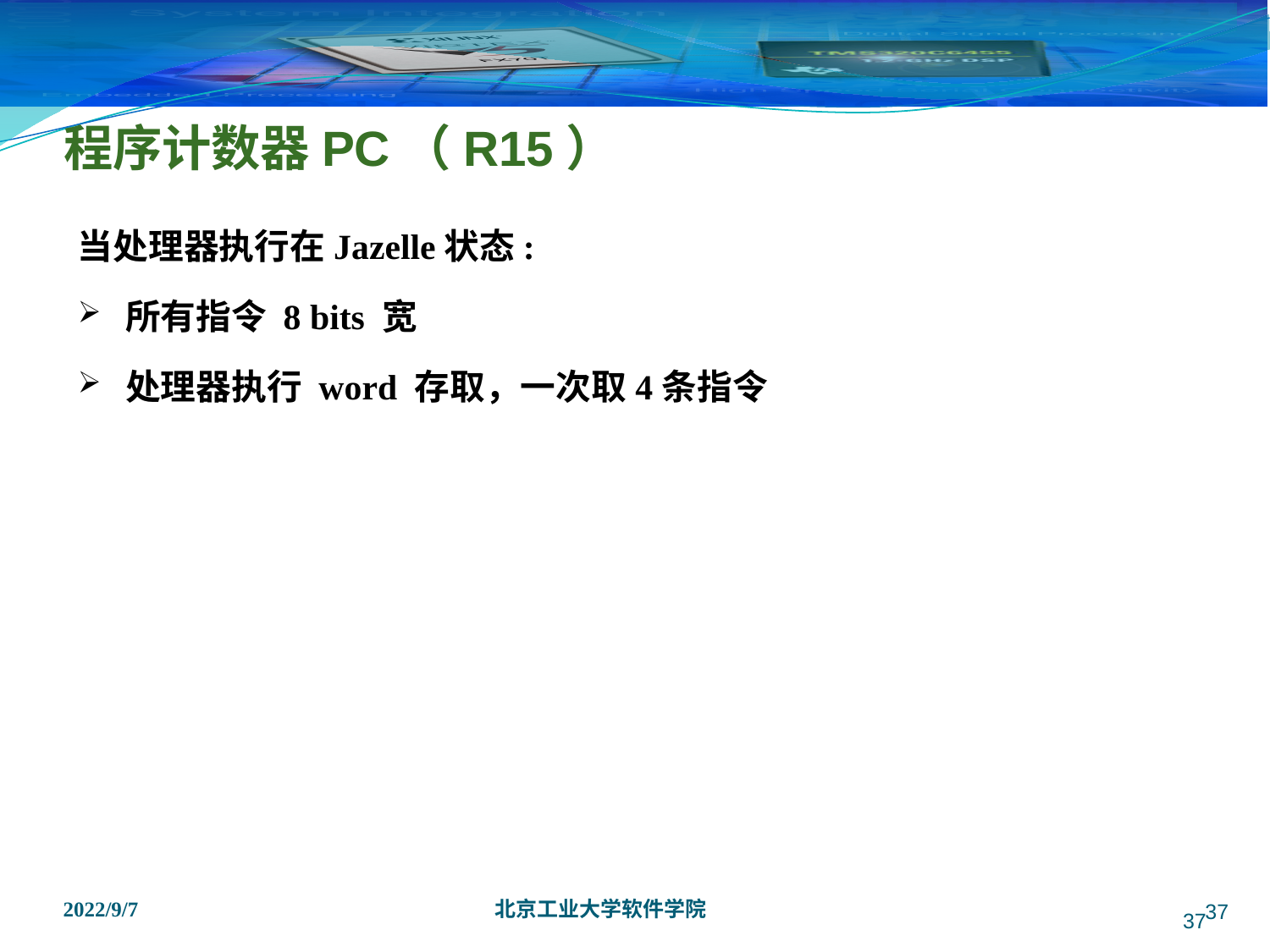

# 程序计数器PC（R15）
当处理器执行在Jazelle状态:
所有指令 8 bits 宽
处理器执行 word 存取，一次取4条指令

37